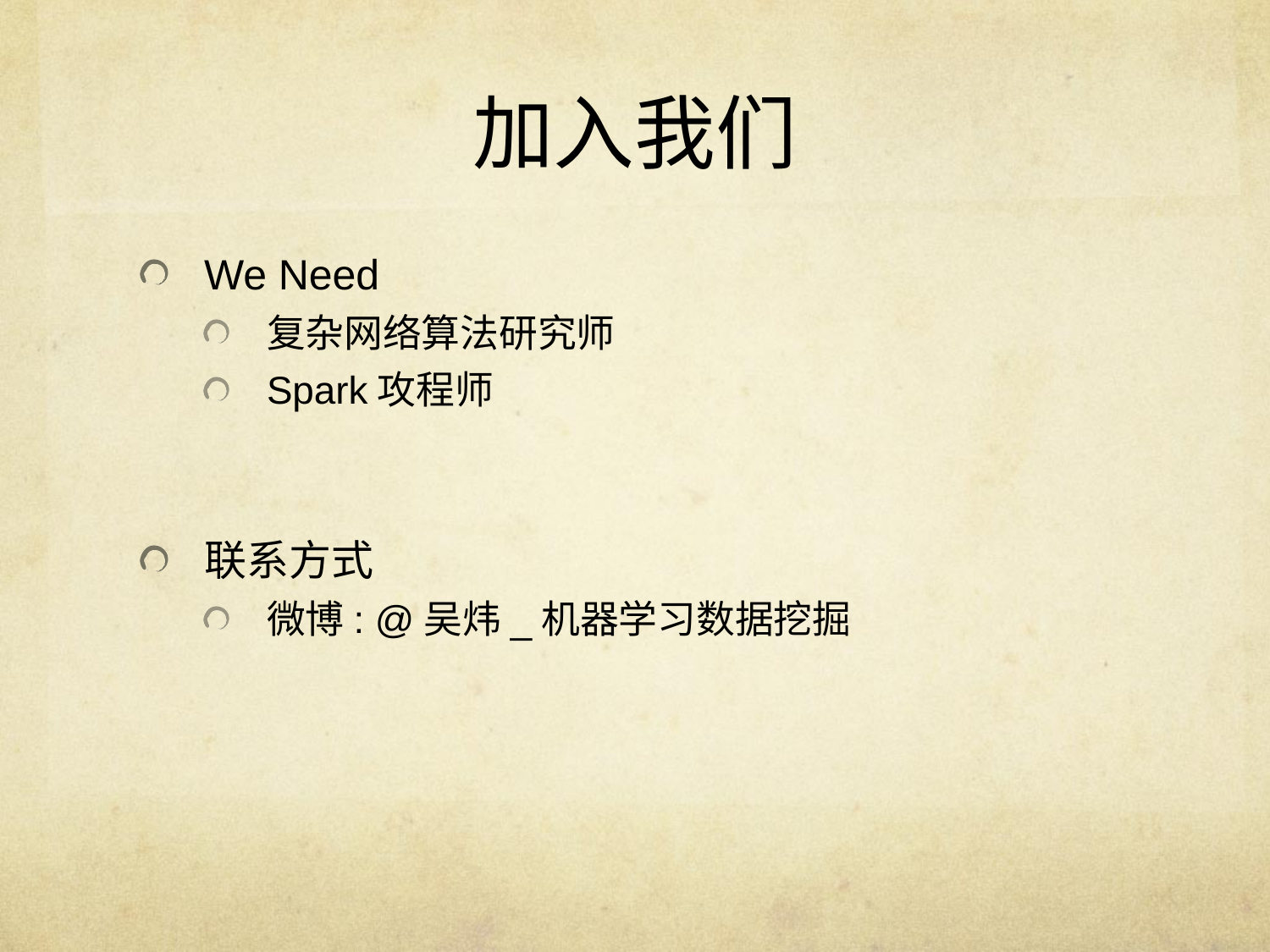

# 加入我们
We Need
复杂网络算法研究师
Spark攻程师

联系方式
微博: @吴炜_机器学习数据挖掘